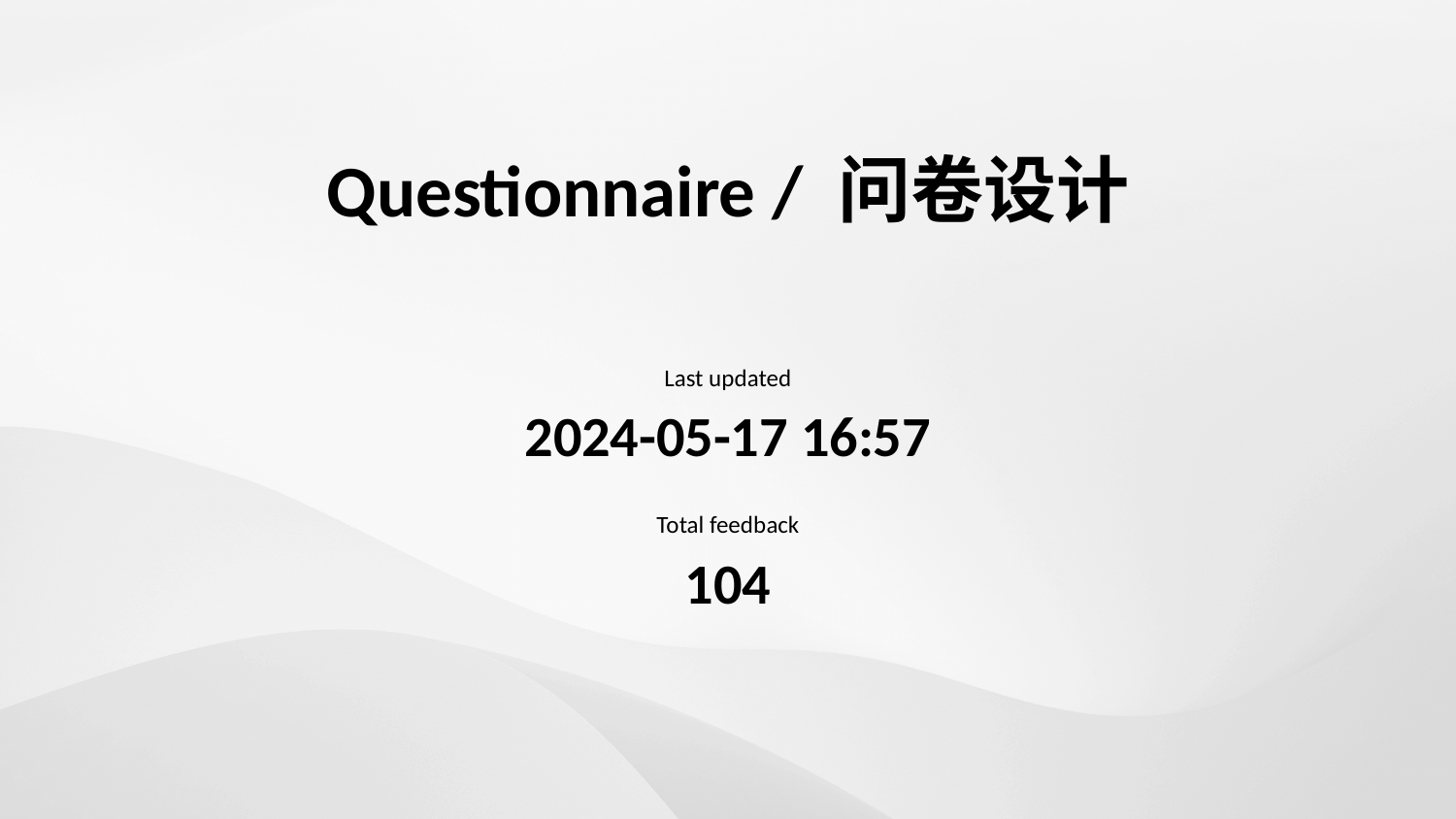

Questionnaire / 问卷设计
Last updated
2024-05-17 16:57
Total feedback
104